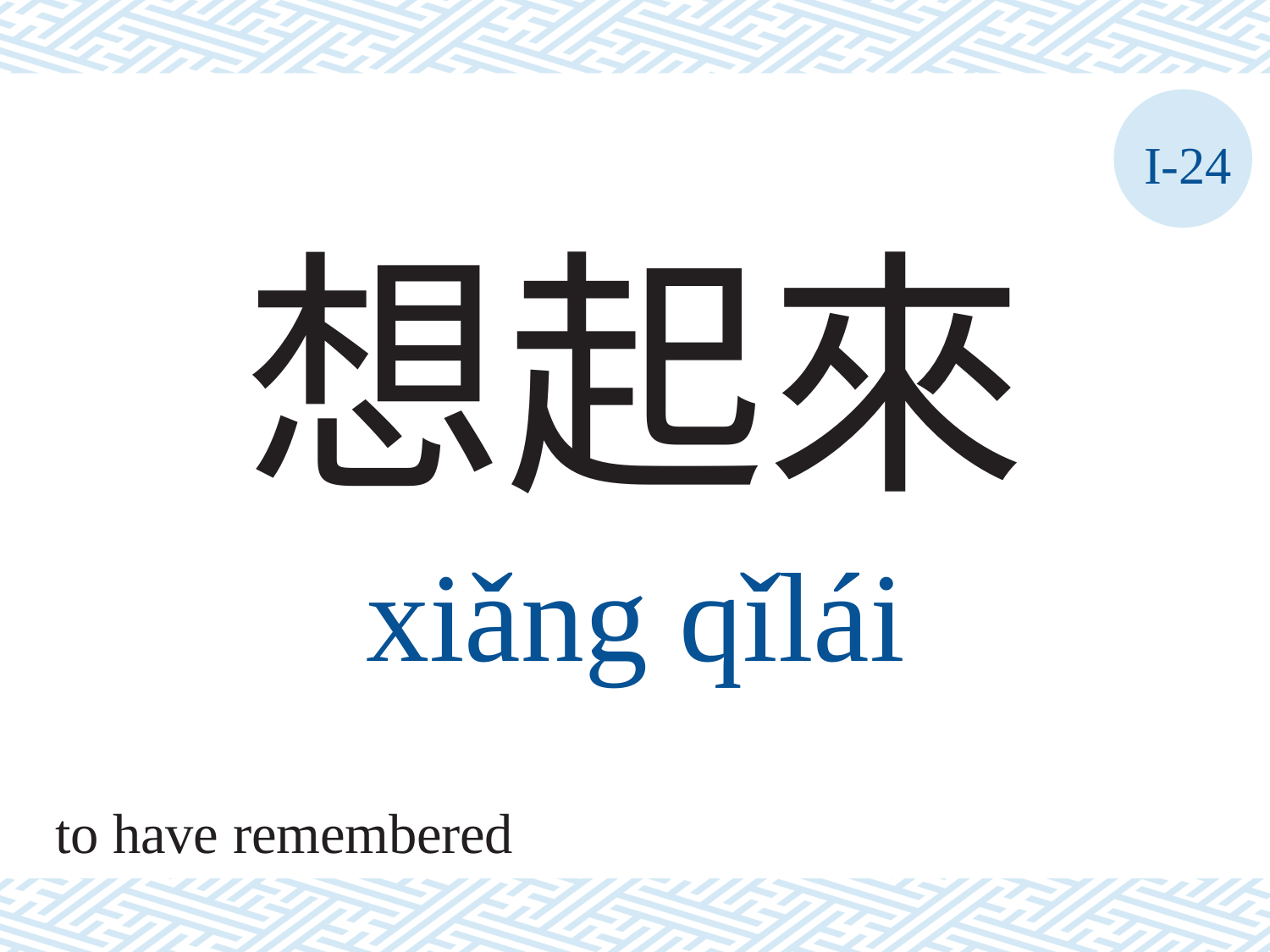

I-24
想起來
xiǎng	qǐlái
to have remembered